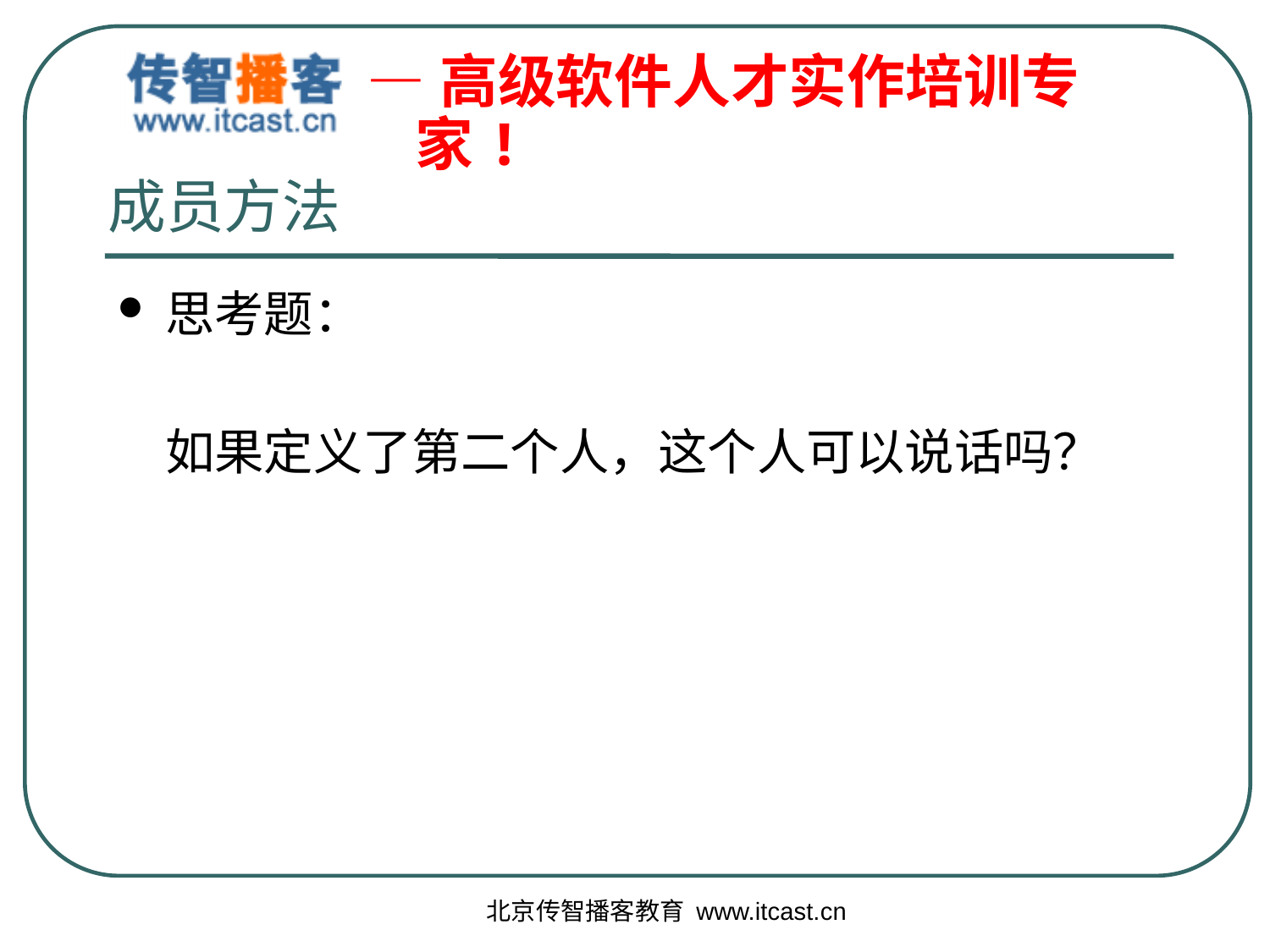

# 成员方法
思考题：

	如果定义了第二个人，这个人可以说话吗？
北京传智播客教育 www.itcast.cn